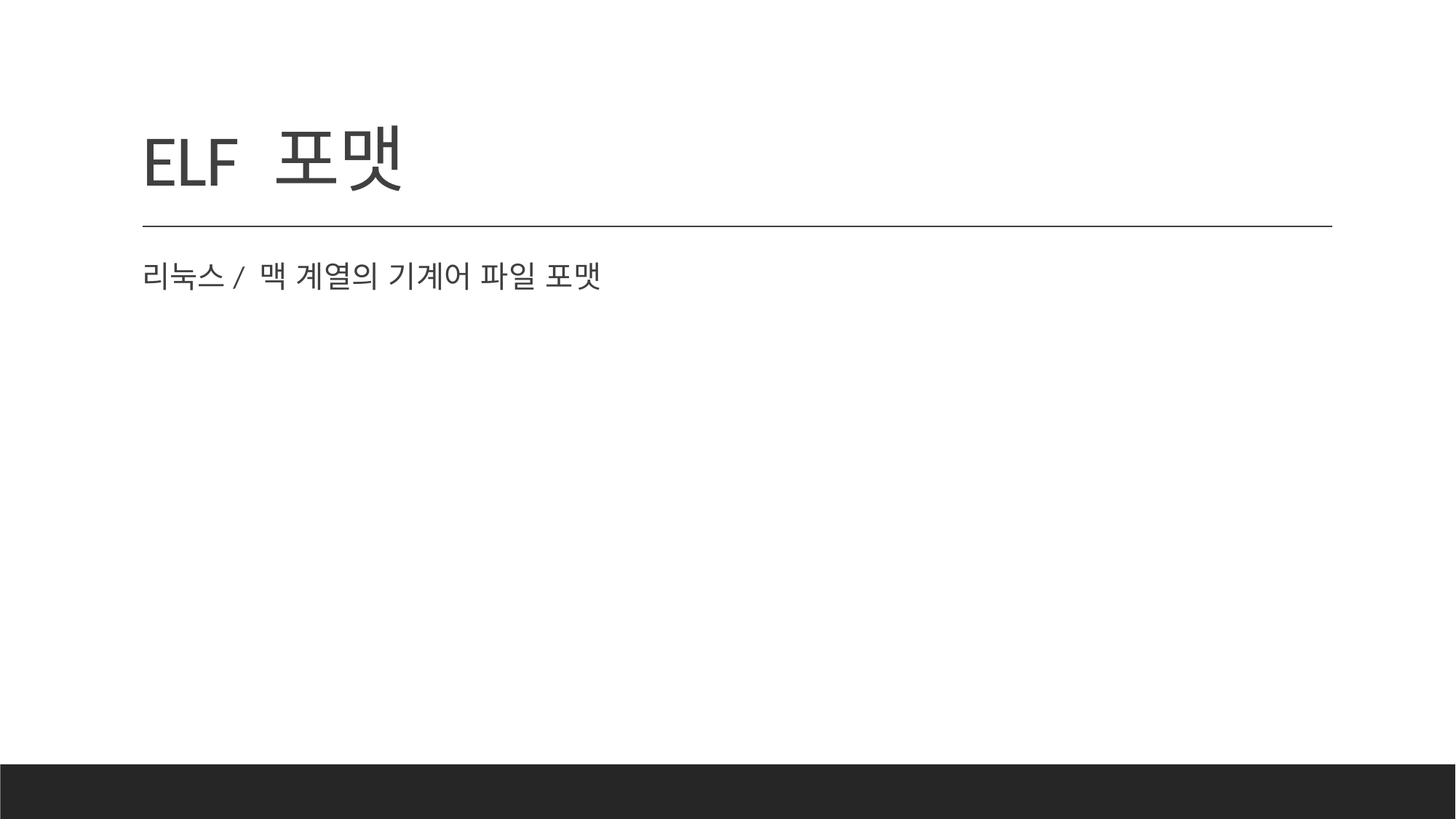

# ELF 포맷
리눅스/ 맥 계열의 기계어 파일 포맷